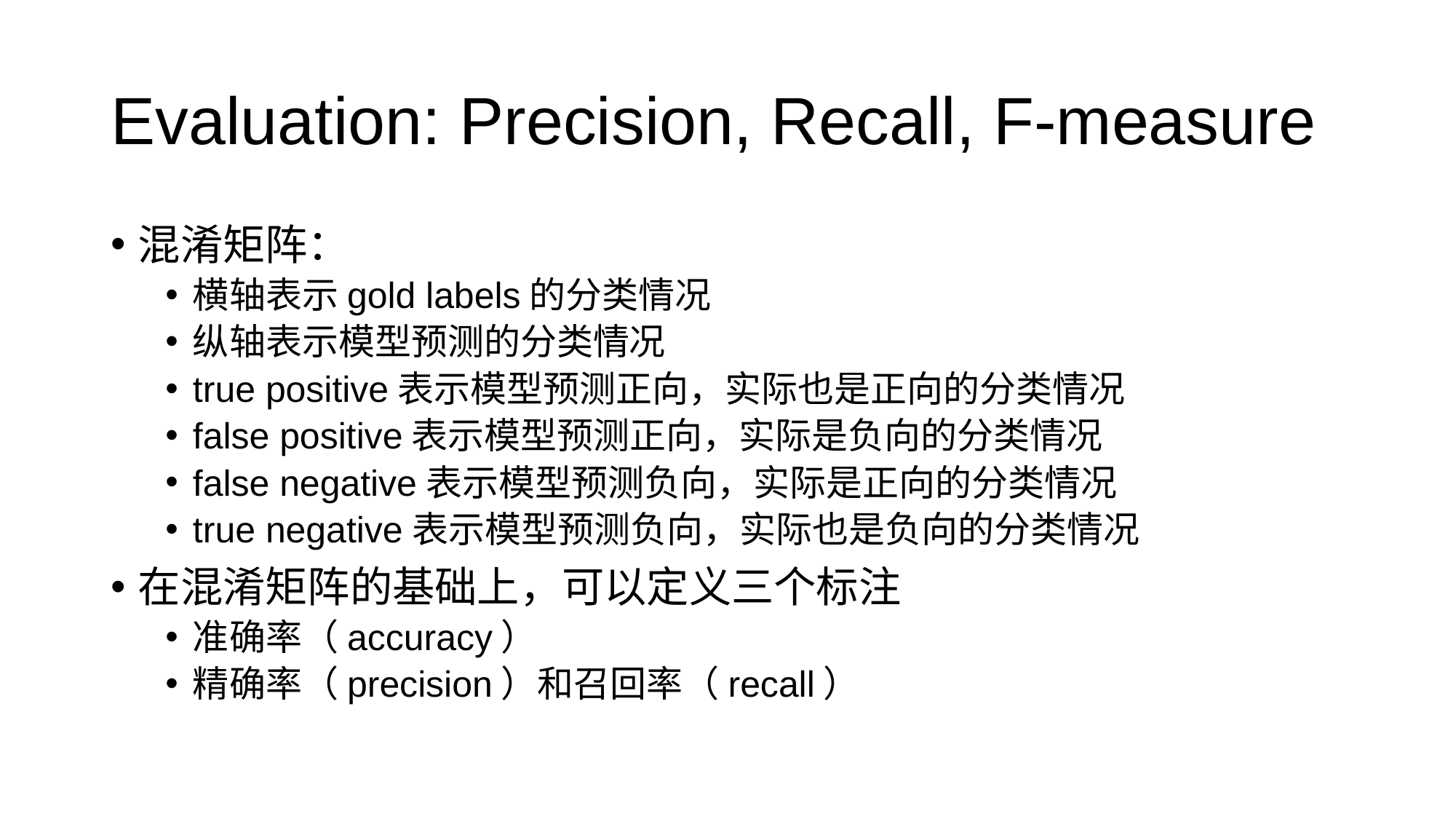

# Evaluation: Precision, Recall, F-measure
混淆矩阵：
横轴表示gold labels的分类情况
纵轴表示模型预测的分类情况
true positive表示模型预测正向，实际也是正向的分类情况
false positive表示模型预测正向，实际是负向的分类情况
false negative表示模型预测负向，实际是正向的分类情况
true negative表示模型预测负向，实际也是负向的分类情况
在混淆矩阵的基础上，可以定义三个标注
准确率（accuracy）
精确率（precision）和召回率（recall）